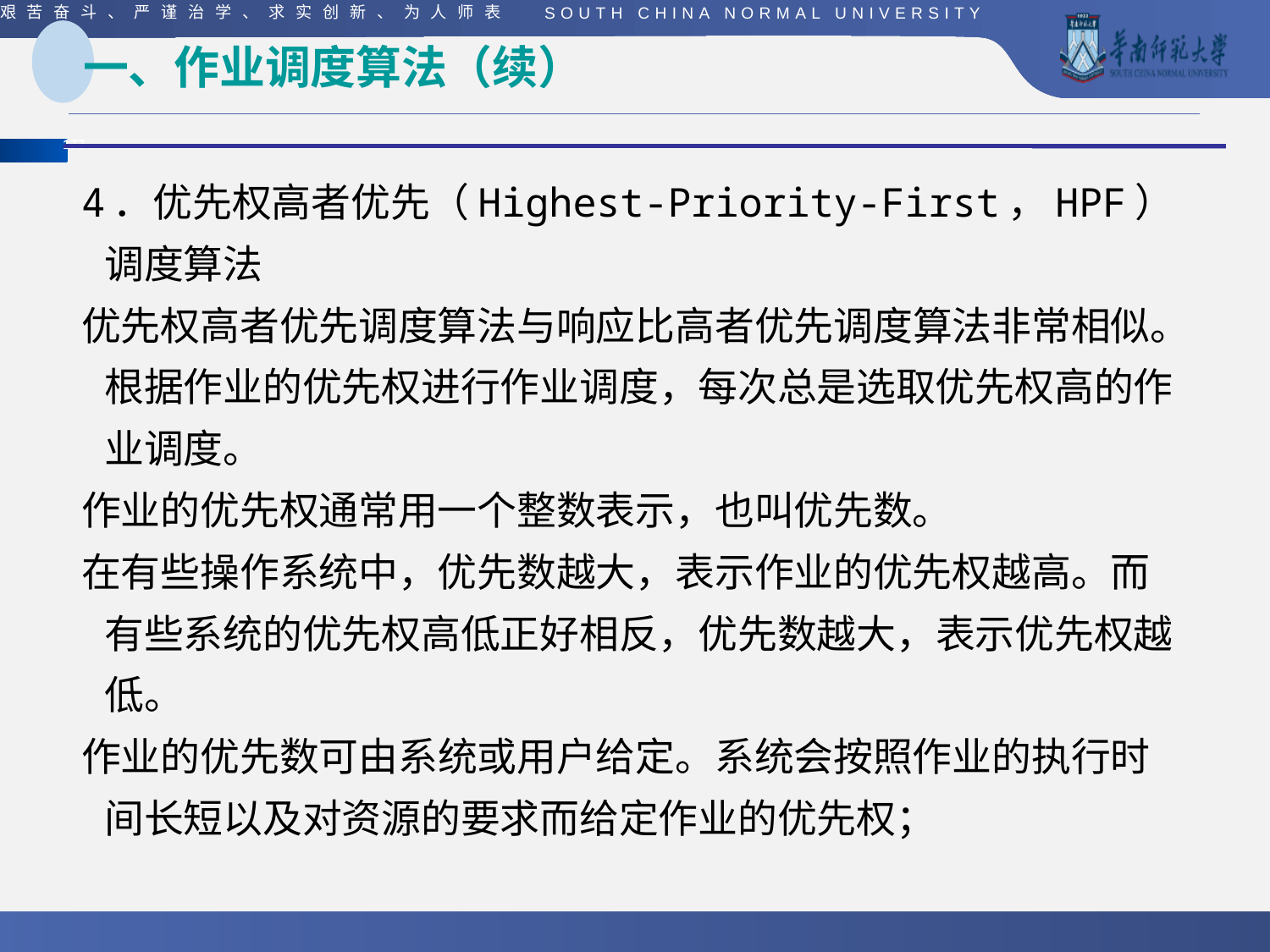

# 一、作业调度算法（续）
4．优先权高者优先（Highest-Priority-First，HPF）调度算法
优先权高者优先调度算法与响应比高者优先调度算法非常相似。根据作业的优先权进行作业调度，每次总是选取优先权高的作业调度。
作业的优先权通常用一个整数表示，也叫优先数。
在有些操作系统中，优先数越大，表示作业的优先权越高。而有些系统的优先权高低正好相反，优先数越大，表示优先权越低。
作业的优先数可由系统或用户给定。系统会按照作业的执行时间长短以及对资源的要求而给定作业的优先权；

177